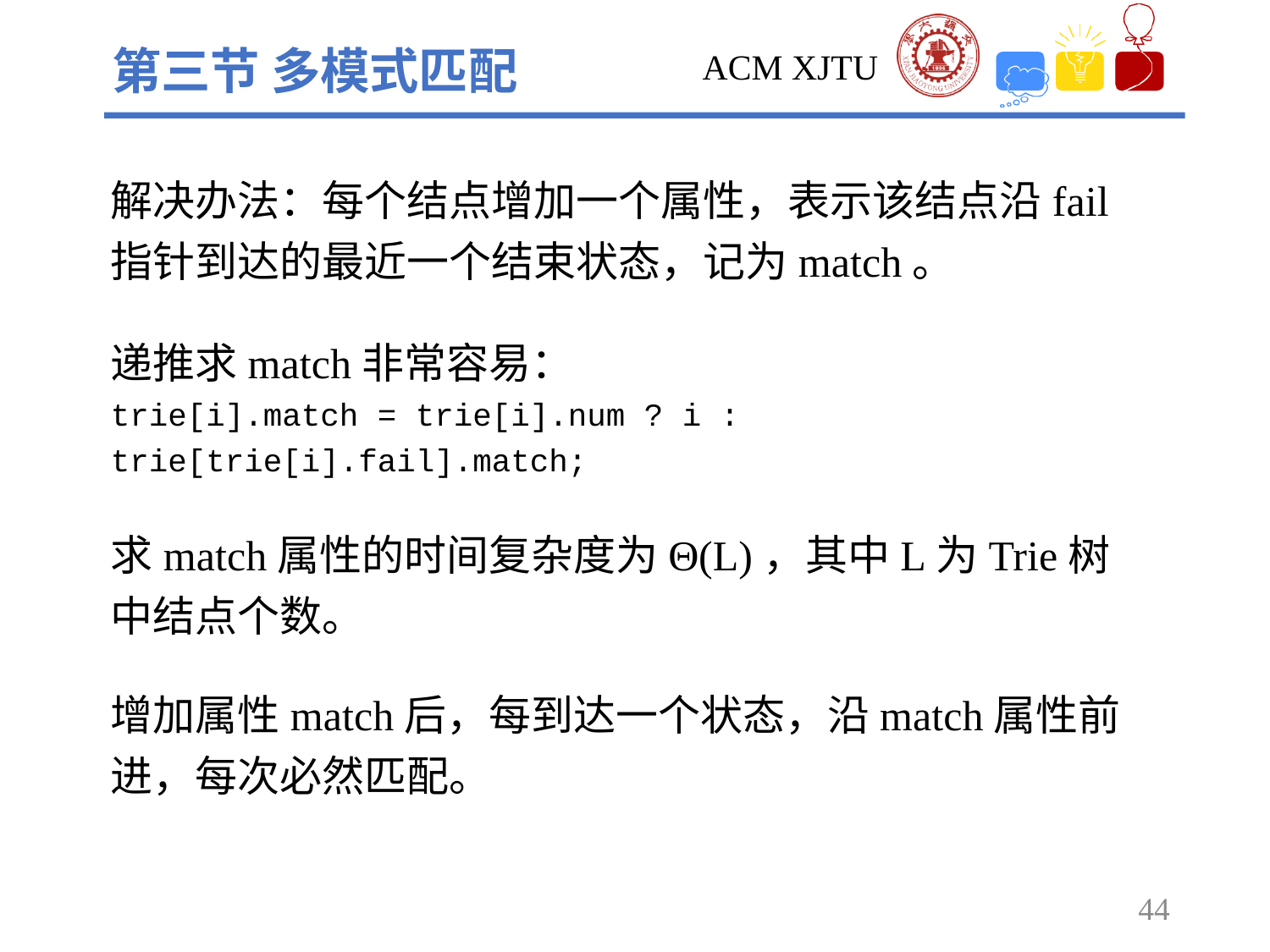

第三节 多模式匹配
解决办法：每个结点增加一个属性，表示该结点沿fail指针到达的最近一个结束状态，记为match。
递推求match非常容易：
trie[i].match = trie[i].num ? i :     trie[trie[i].fail].match;
求match属性的时间复杂度为Θ(L)，其中L为Trie树中结点个数。

增加属性match后，每到达一个状态，沿match属性前进，每次必然匹配。
44